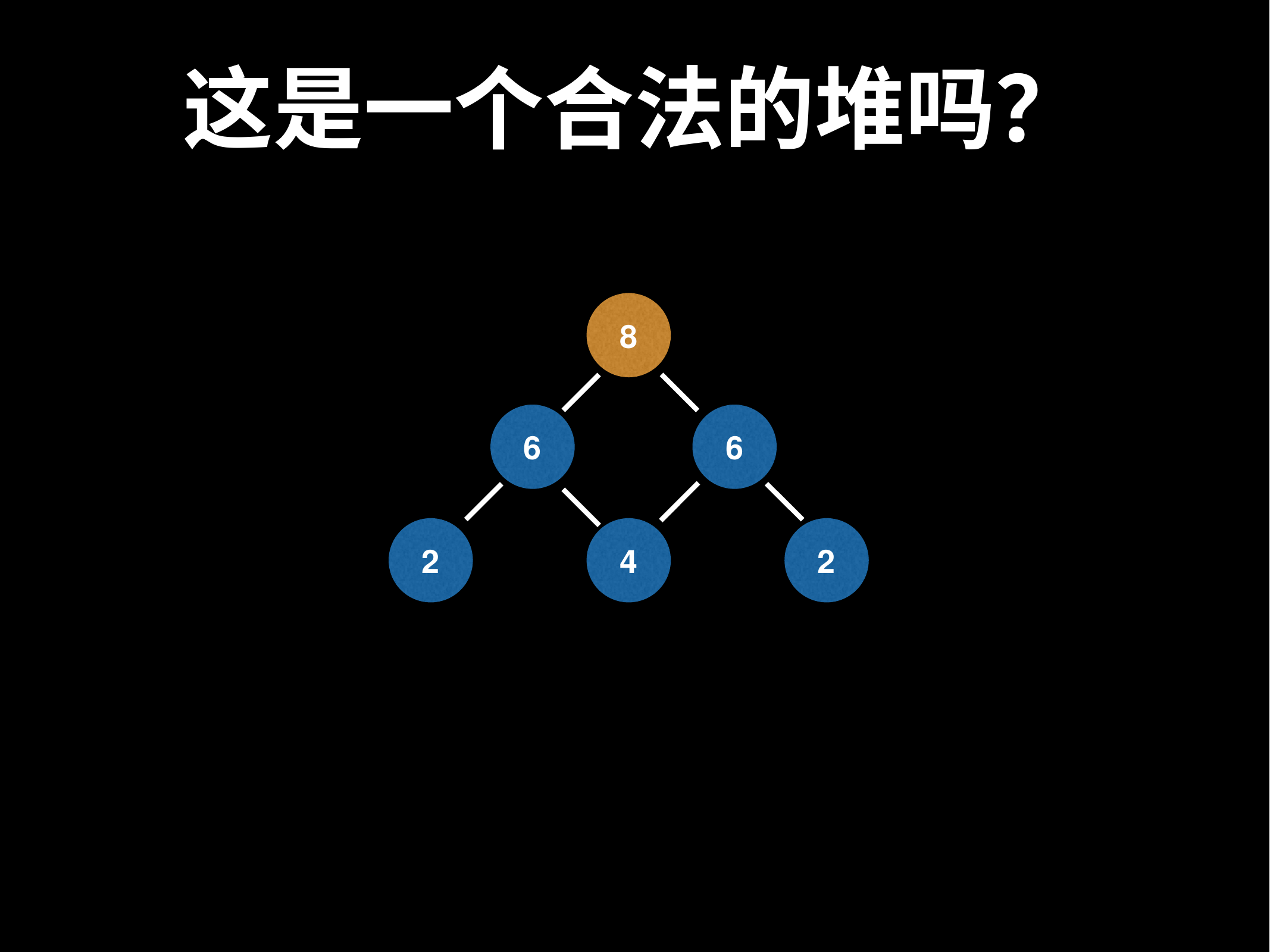

# 这是一个合法的堆吗？
8

6
6

2
4
2